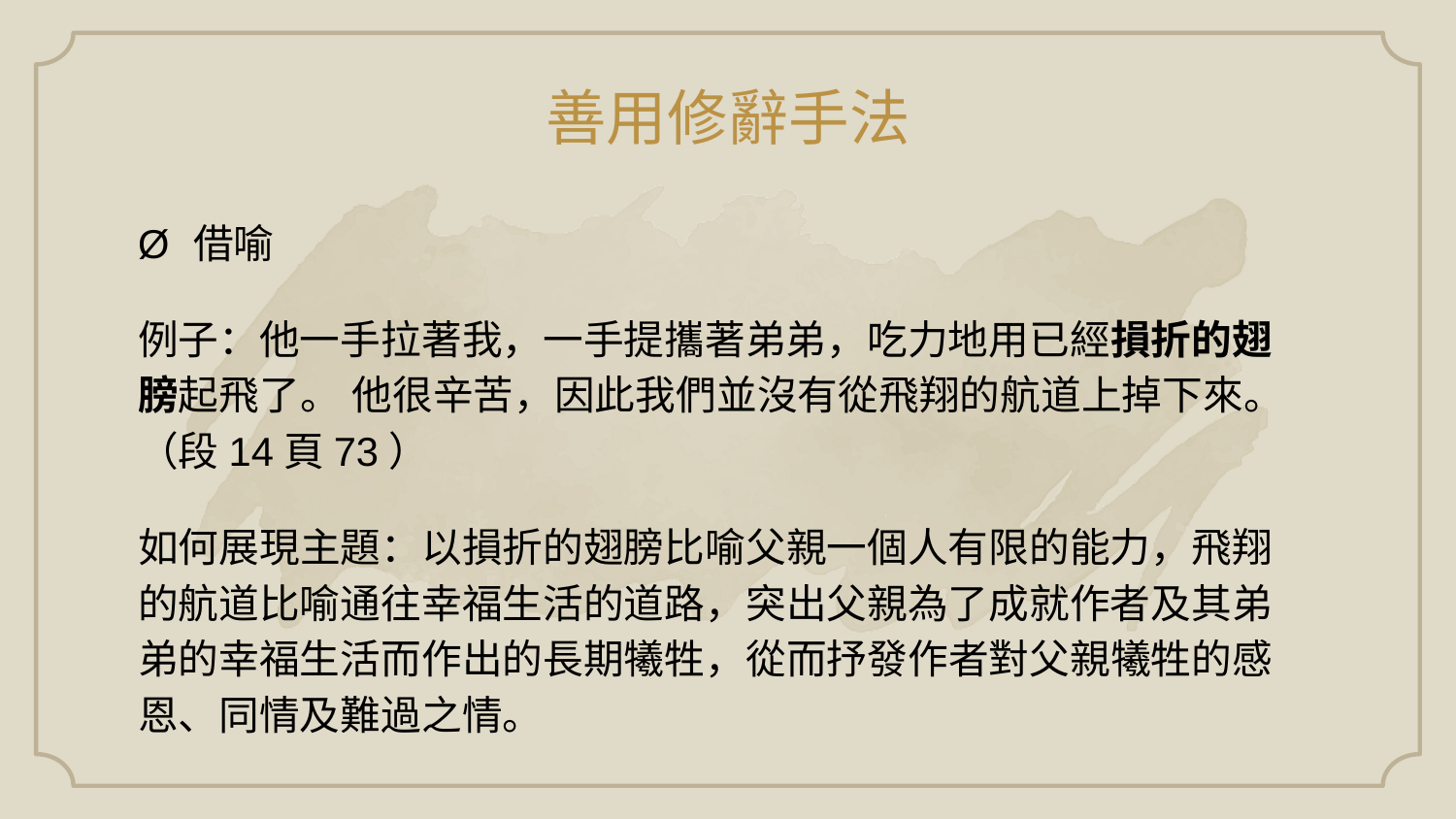

善用修辭手法
Ø  借喻
例子：他一手拉著我，一手提攜著弟弟，吃力地用已經損折的翅膀起飛了。 他很辛苦，因此我們並沒有從飛翔的航道上掉下來。（段14頁73）
如何展現主題：以損折的翅膀比喻父親一個人有限的能力，飛翔的航道比喻通往幸福生活的道路，突出父親為了成就作者及其弟弟的幸福生活而作出的長期犧牲，從而抒發作者對父親犧牲的感恩、同情及難過之情。